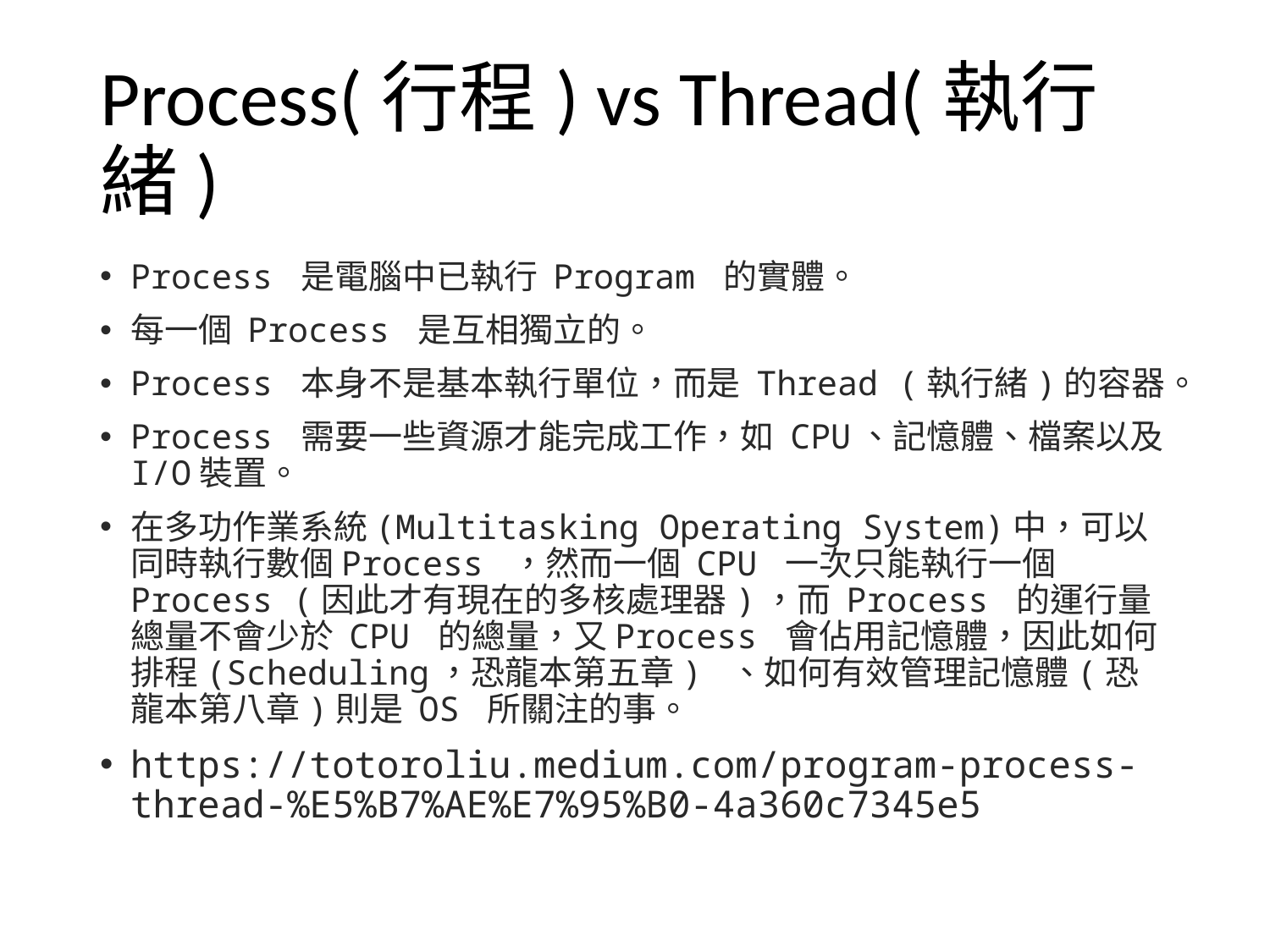

# Process(行程) vs Thread(執行緒)
Process 是電腦中已執行 Program 的實體。
每一個 Process 是互相獨立的。
Process 本身不是基本執行單位，而是 Thread (執行緒)的容器。
Process 需要一些資源才能完成工作，如 CPU、記憶體、檔案以及I/O裝置。
在多功作業系統(Multitasking Operating System)中，可以同時執行數個Process ，然而一個 CPU 一次只能執行一個 Process (因此才有現在的多核處理器)，而 Process 的運行量總量不會少於 CPU 的總量，又Process 會佔用記憶體，因此如何排程(Scheduling，恐龍本第五章) 、如何有效管理記憶體(恐龍本第八章)則是 OS 所關注的事。
https://totoroliu.medium.com/program-process-thread-%E5%B7%AE%E7%95%B0-4a360c7345e5